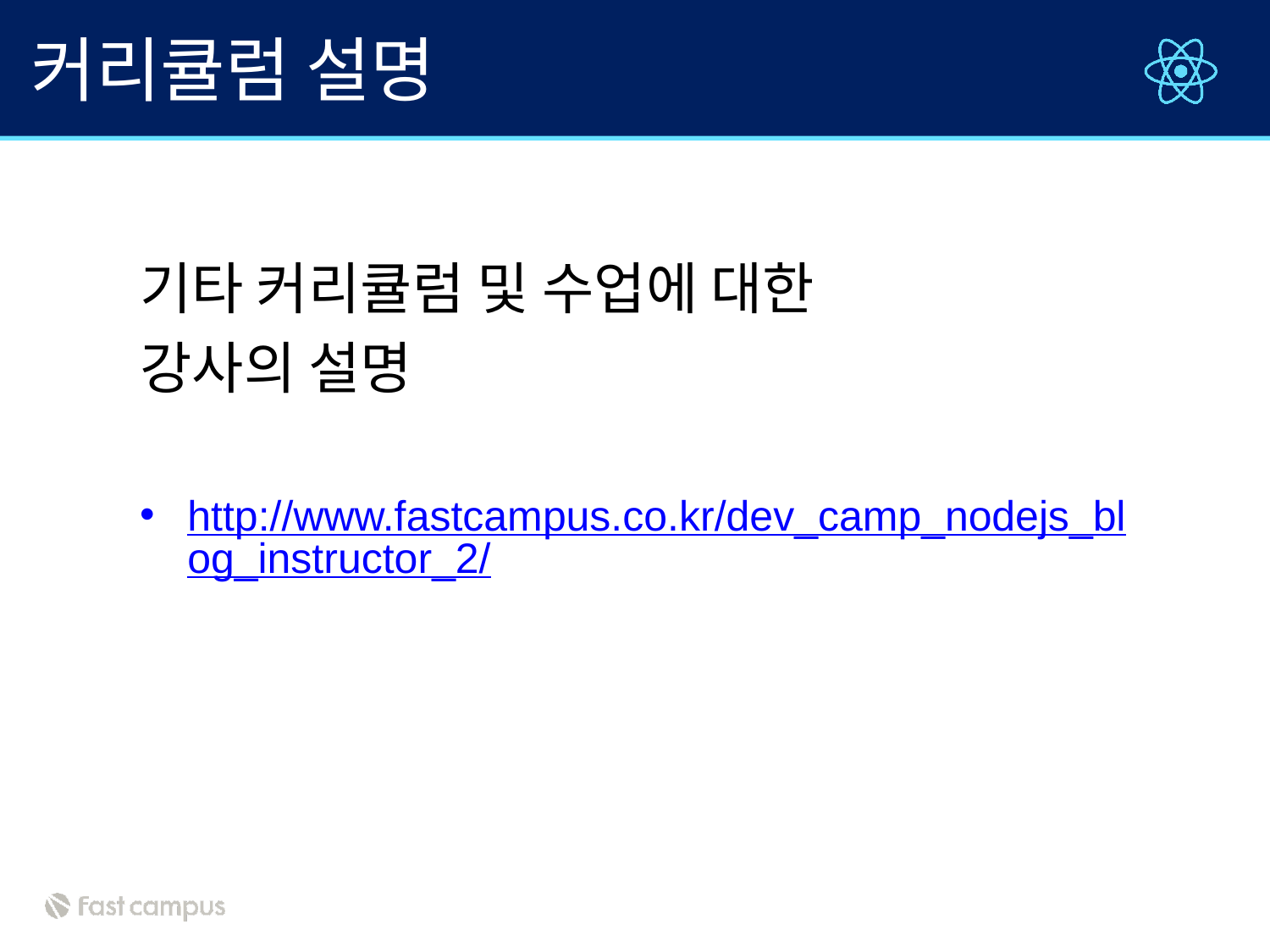

# 커리큘럼 설명
기타 커리큘럼 및 수업에 대한
강사의 설명

http://www.fastcampus.co.kr/dev_camp_nodejs_blog_instructor_2/